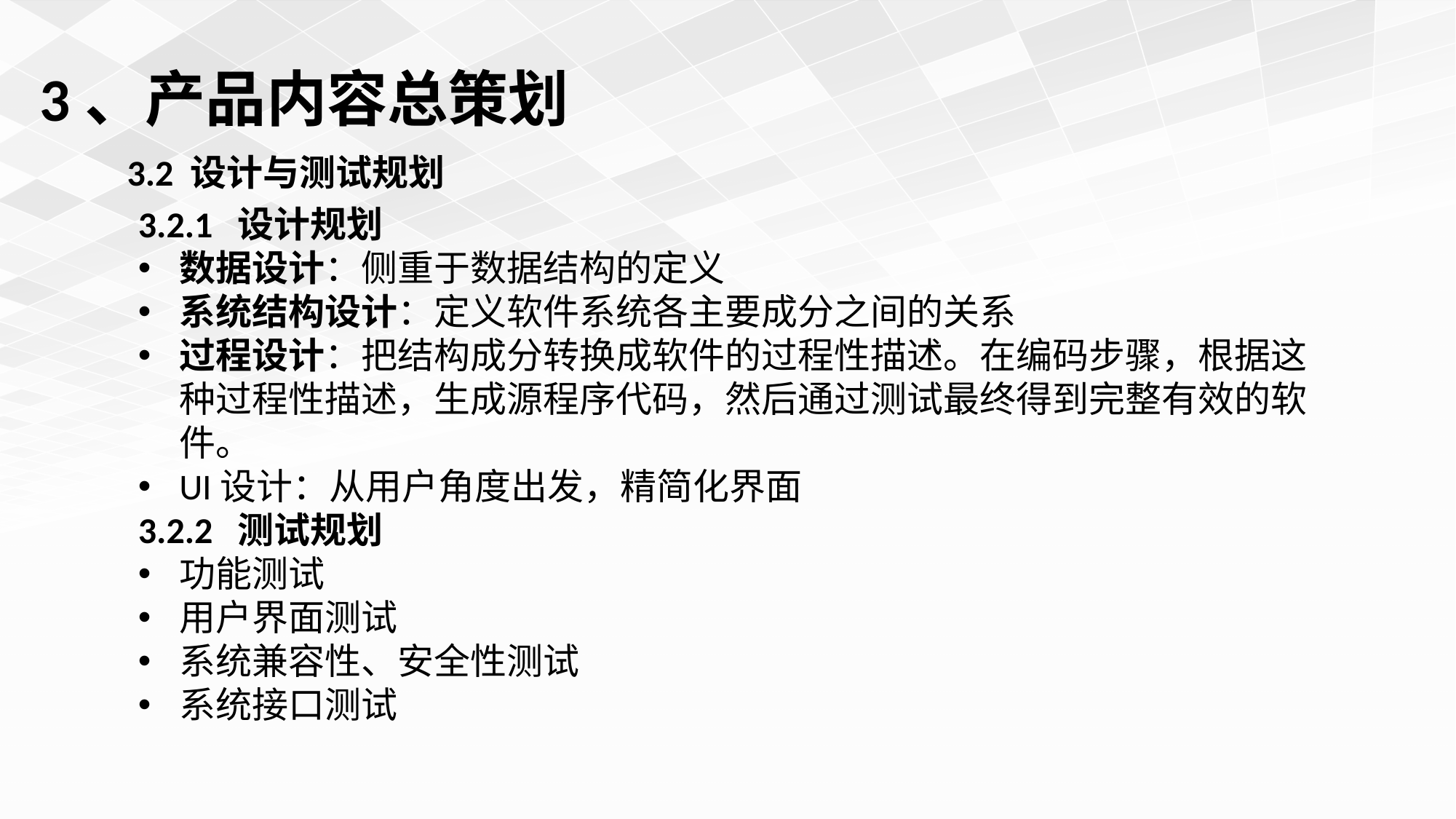

3、产品内容总策划
3.2 设计与测试规划
3.2.1  设计规划
数据设计：侧重于数据结构的定义
系统结构设计：定义软件系统各主要成分之间的关系
过程设计：把结构成分转换成软件的过程性描述。在编码步骤，根据这种过程性描述，生成源程序代码，然后通过测试最终得到完整有效的软件。
UI设计：从用户角度出发，精简化界面
3.2.2  测试规划
功能测试
用户界面测试
系统兼容性、安全性测试
系统接口测试